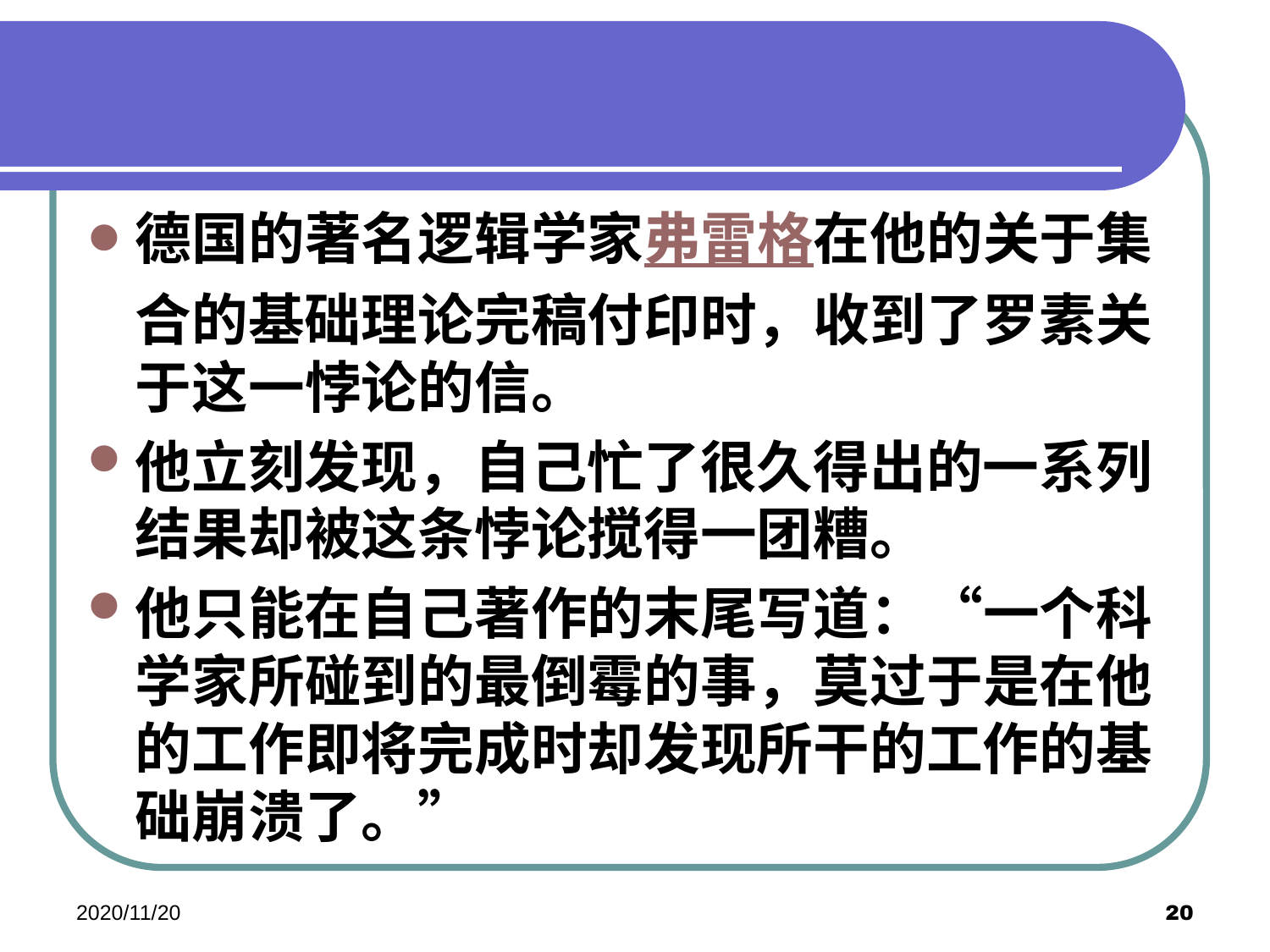

#
德国的著名逻辑学家弗雷格在他的关于集合的基础理论完稿付印时，收到了罗素关于这一悖论的信。
他立刻发现，自己忙了很久得出的一系列结果却被这条悖论搅得一团糟。
他只能在自己著作的末尾写道：“一个科学家所碰到的最倒霉的事，莫过于是在他的工作即将完成时却发现所干的工作的基础崩溃了。”
2020/11/20
20